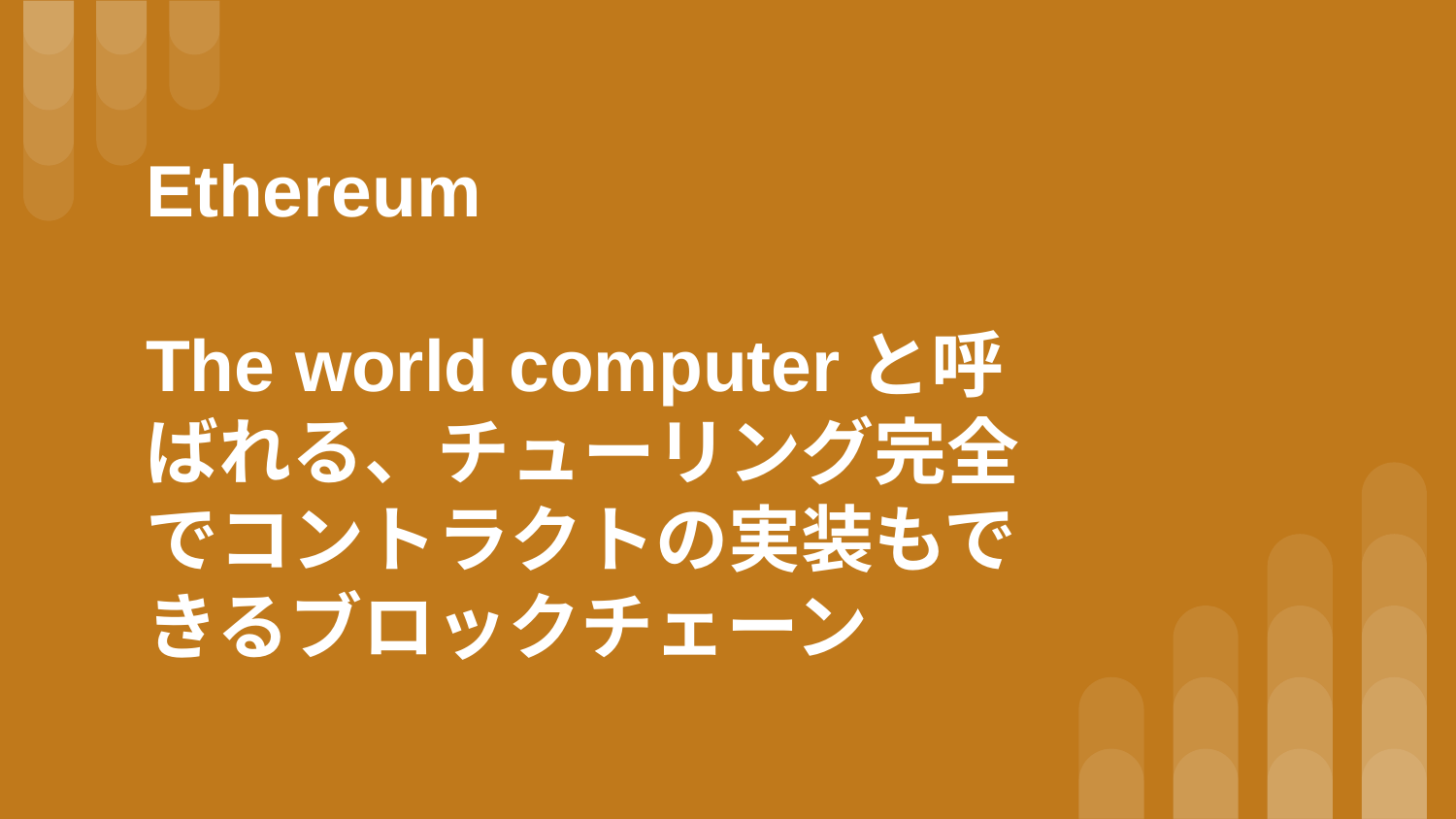

# Ethereum

The world computerと呼ばれる、チューリング完全でコントラクトの実装もできるブロックチェーン